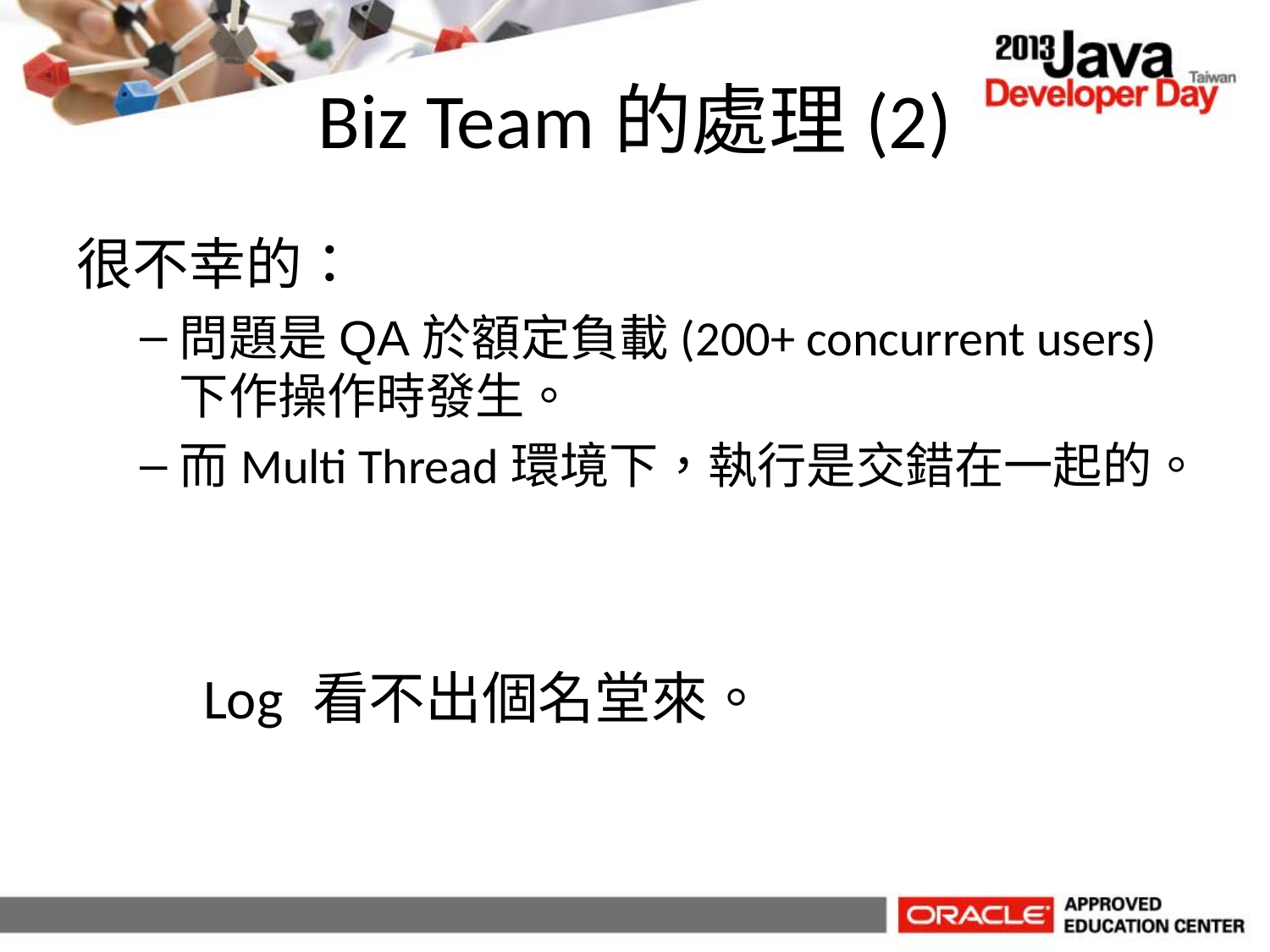

# Biz Team的處理(2)
很不幸的：
問題是QA於額定負載(200+ concurrent users)下作操作時發生。
而Multi Thread環境下，執行是交錯在一起的。

	Log 看不出個名堂來。